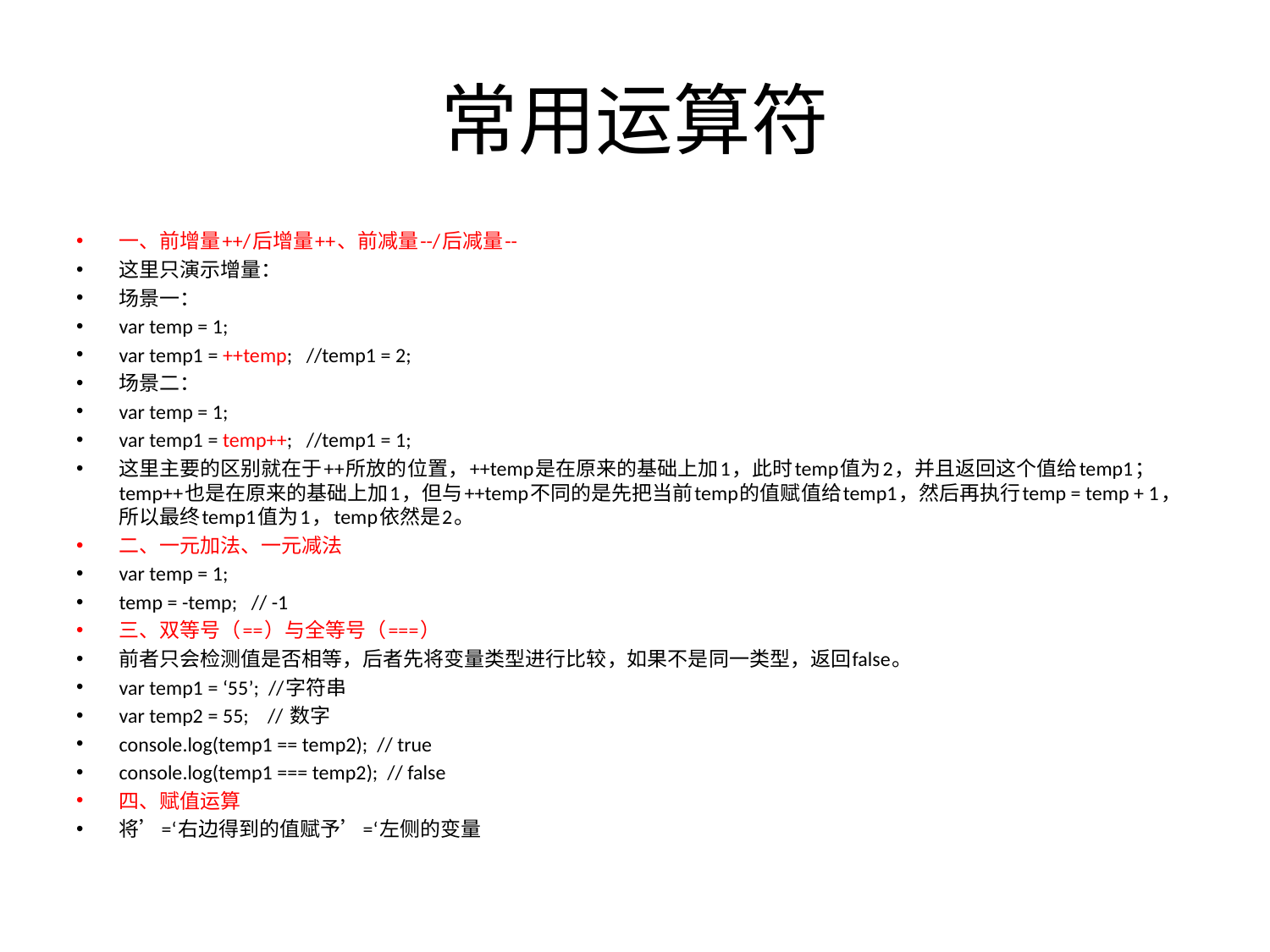

# 常用运算符
一、前增量++/后增量++、前减量--/后减量--
这里只演示增量：
场景一：
var temp = 1;
var temp1 = ++temp;   //temp1 = 2;
场景二：
var temp = 1;
var temp1 = temp++;   //temp1 = 1;
这里主要的区别就在于++所放的位置，++temp是在原来的基础上加1，此时temp值为2，并且返回这个值给temp1；temp++也是在原来的基础上加1，但与++temp不同的是先把当前temp的值赋值给temp1，然后再执行temp = temp + 1，所以最终temp1值为1，temp依然是2。
二、一元加法、一元减法
var temp = 1;
temp = -temp;   // -1
三、双等号（==）与全等号（===）
前者只会检测值是否相等，后者先将变量类型进行比较，如果不是同一类型，返回false。
var temp1 = ‘55’;  //字符串
var temp2 = 55;    // 数字
console.log(temp1 == temp2);  // true
console.log(temp1 === temp2);  // false
四、赋值运算
将’=‘右边得到的值赋予’=‘左侧的变量